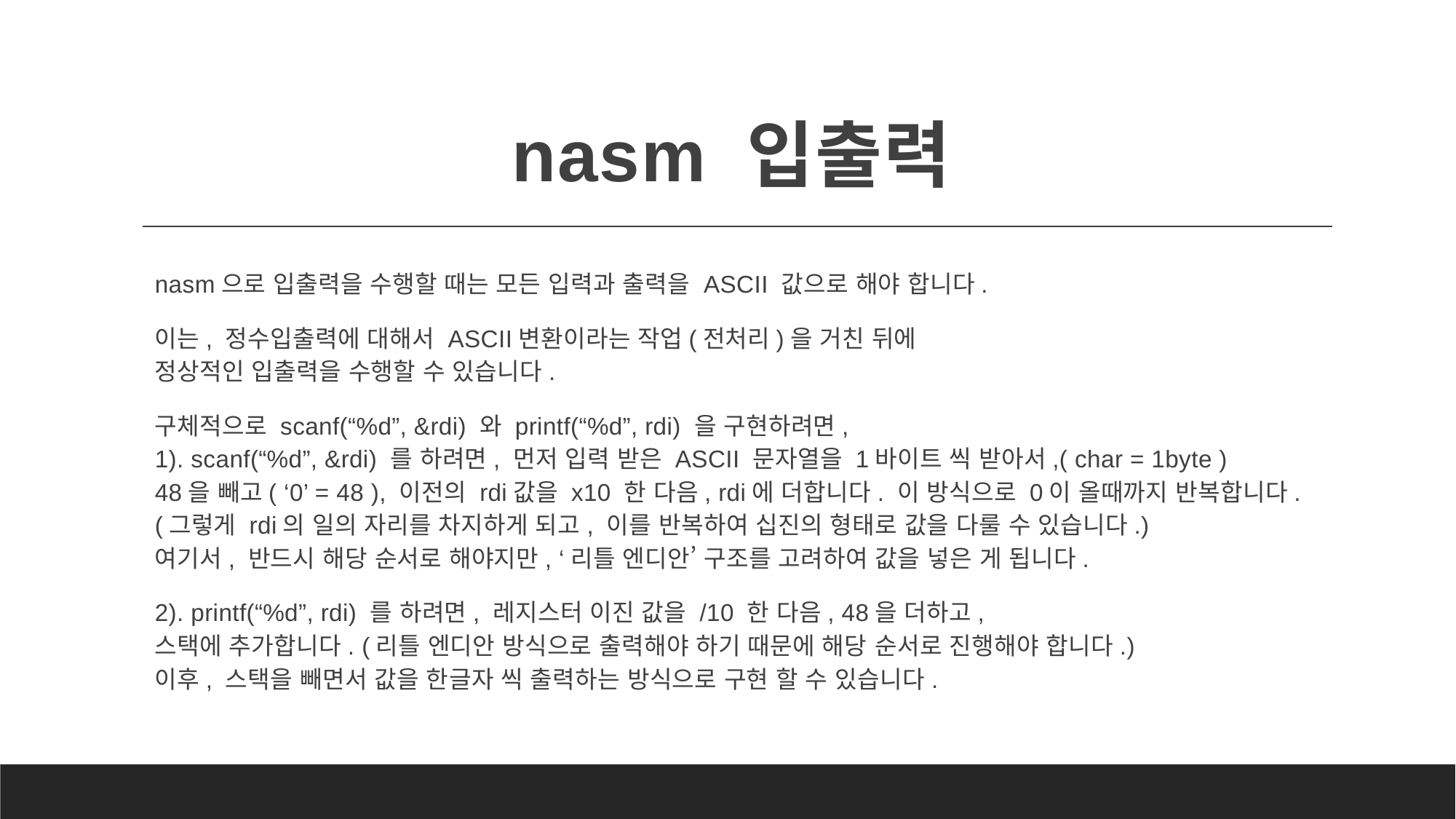

# nasm 입출력
nasm으로 입출력을 수행할 때는 모든 입력과 출력을 ASCII 값으로 해야 합니다.
이는, 정수입출력에 대해서 ASCII변환이라는 작업(전처리)을 거친 뒤에
정상적인 입출력을 수행할 수 있습니다.
구체적으로 scanf(“%d”, &rdi) 와 printf(“%d”, rdi) 을 구현하려면,
1). scanf(“%d”, &rdi) 를 하려면, 먼저 입력 받은 ASCII 문자열을 1바이트 씩 받아서,( char = 1byte )
48을 빼고( ‘0’ = 48 ), 이전의 rdi값을 x10 한 다음, rdi에 더합니다. 이 방식으로 0이 올때까지 반복합니다.
(그렇게 rdi의 일의 자리를 차지하게 되고, 이를 반복하여 십진의 형태로 값을 다룰 수 있습니다.)
여기서, 반드시 해당 순서로 해야지만, ‘리틀 엔디안’ 구조를 고려하여 값을 넣은 게 됩니다.
2). printf(“%d”, rdi) 를 하려면, 레지스터 이진 값을 /10 한 다음, 48을 더하고,
스택에 추가합니다. (리틀 엔디안 방식으로 출력해야 하기 때문에 해당 순서로 진행해야 합니다.)
이후, 스택을 빼면서 값을 한글자 씩 출력하는 방식으로 구현 할 수 있습니다.